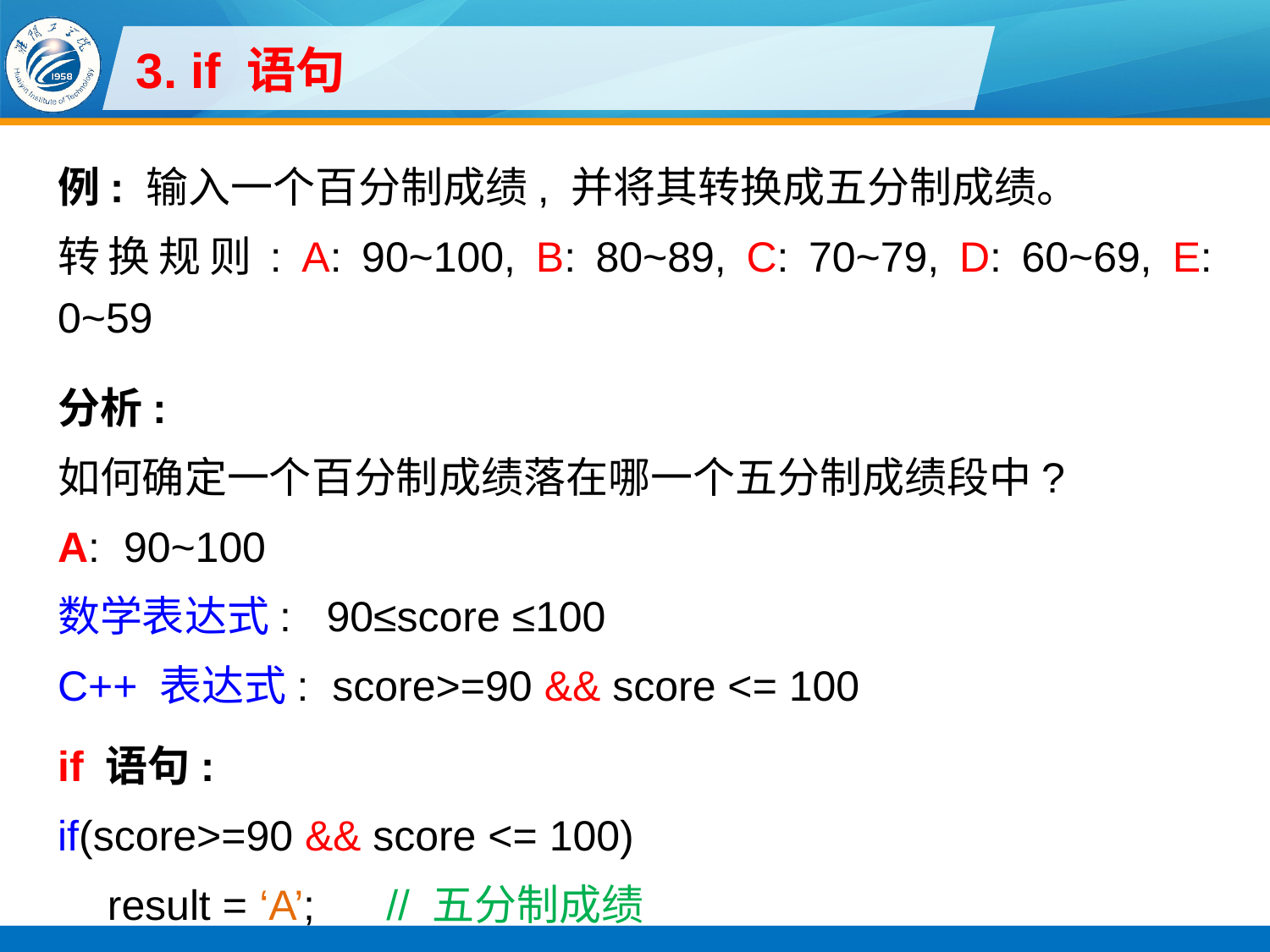

# 3. if 语句
例: 输入一个百分制成绩, 并将其转换成五分制成绩。
转换规则: A: 90~100, B: 80~89, C: 70~79, D: 60~69, E: 0~59
分析:
如何确定一个百分制成绩落在哪一个五分制成绩段中?
A:  90~100
数学表达式:   90≤score ≤100
C++ 表达式:  score>=90 && score <= 100
if 语句:
if(score>=90 && score <= 100)
result = ‘A’;      // 五分制成绩